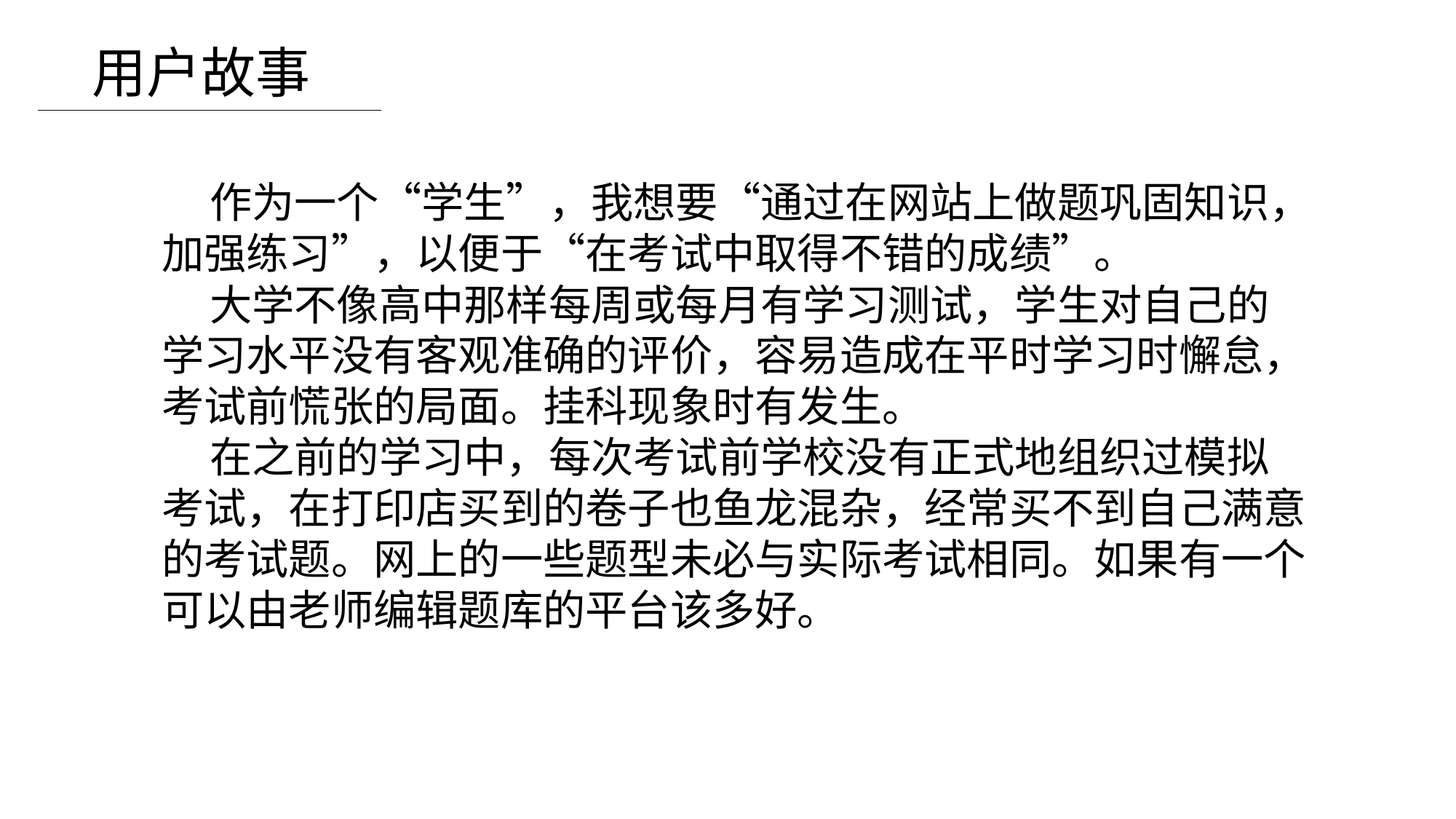

用户故事
    作为一个“学生”，我想要“通过在网站上做题巩固知识，加强练习”，以便于“在考试中取得不错的成绩”。
    大学不像高中那样每周或每月有学习测试，学生对自己的学习水平没有客观准确的评价，容易造成在平时学习时懈怠，考试前慌张的局面。挂科现象时有发生。
    在之前的学习中，每次考试前学校没有正式地组织过模拟考试，在打印店买到的卷子也鱼龙混杂，经常买不到自己满意的考试题。网上的一些题型未必与实际考试相同。如果有一个可以由老师编辑题库的平台该多好。